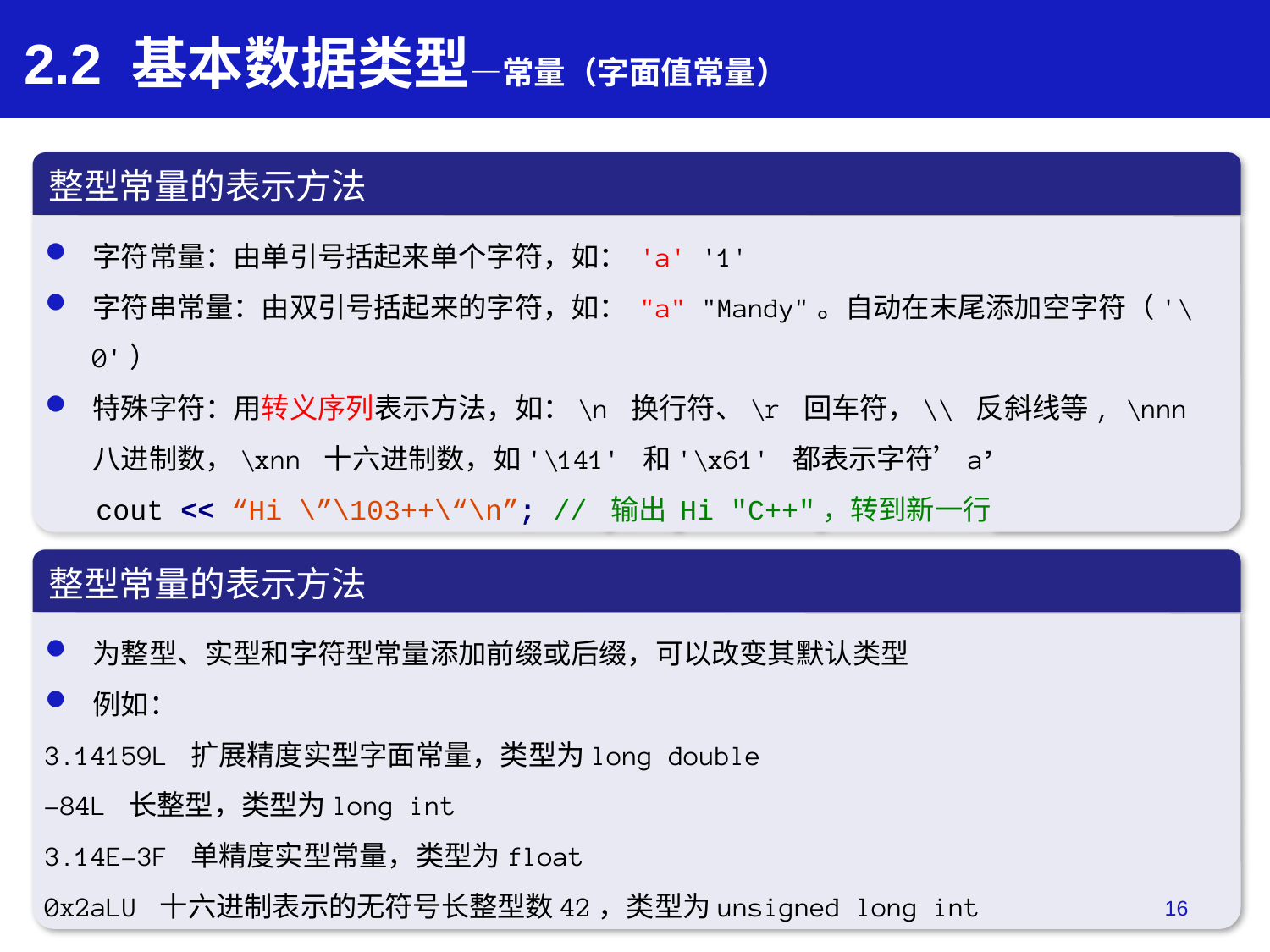

2.2 基本数据类型—常量（字面值常量）
整型常量的表示方法
字符常量：由单引号括起来单个字符，如： 'a' '1'
字符串常量：由双引号括起来的字符，如： "a" "Mandy"。自动在末尾添加空字符（'\0'）
特殊字符：用转义序列表示方法，如：\n 换行符、\r 回车符，\\ 反斜线等, \nnn 八进制数，\xnn 十六进制数，如'\141' 和'\x61' 都表示字符’a’
   cout << “Hi \”\103++\“\n”; // 输出 Hi "C++"，转到新一行
整型常量的表示方法
为整型、实型和字符型常量添加前缀或后缀，可以改变其默认类型
例如：
3.14159L 扩展精度实型字面常量，类型为long double
-84L 长整型，类型为long int
3.14E-3F 单精度实型常量，类型为float
0x2aLU 十六进制表示的无符号长整型数42，类型为unsigned long int
16